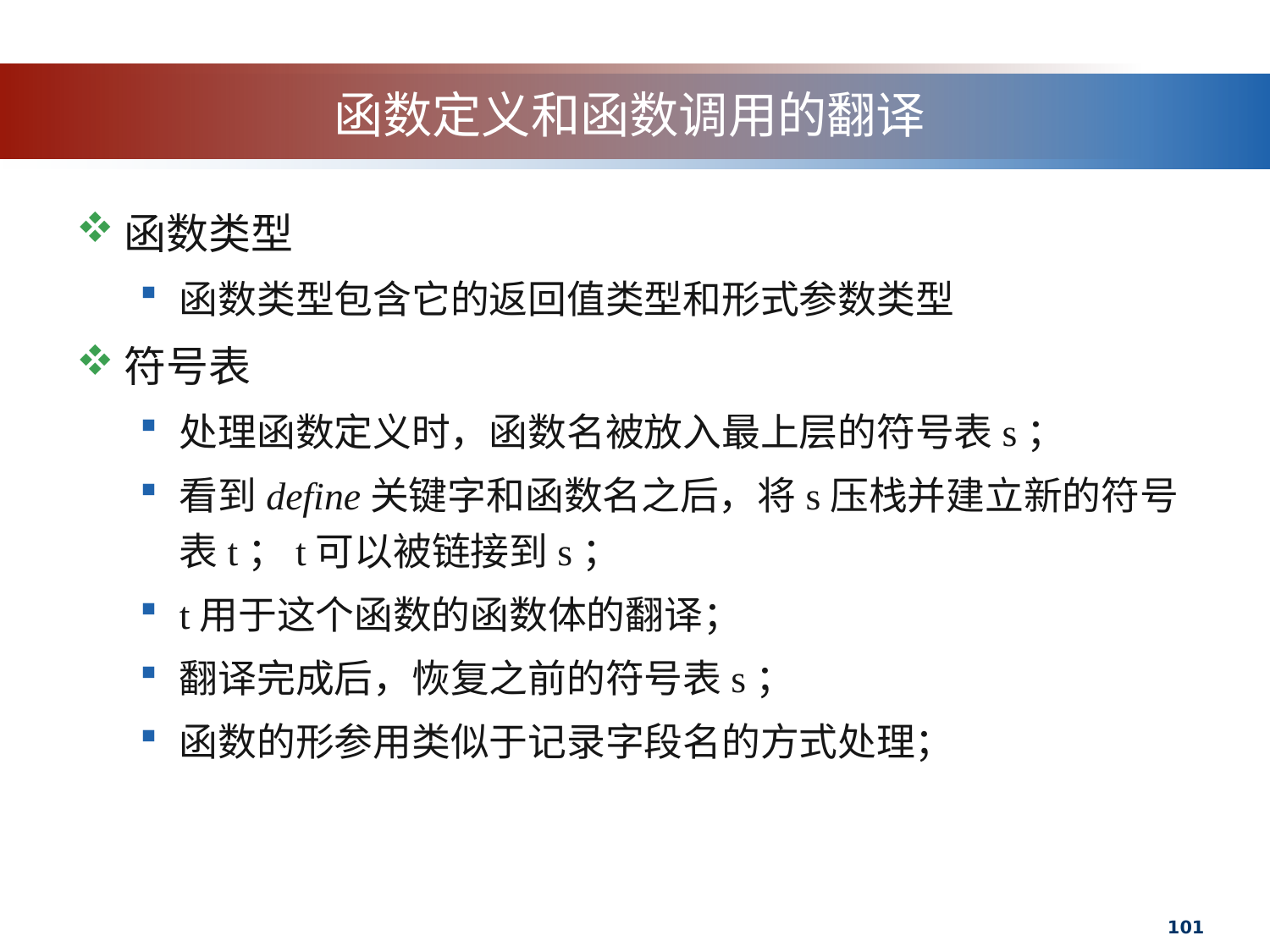

# 函数定义和函数调用的翻译
函数类型
函数类型包含它的返回值类型和形式参数类型
符号表
处理函数定义时，函数名被放入最上层的符号表s；
看到define关键字和函数名之后，将s压栈并建立新的符号表t；t可以被链接到s；
t用于这个函数的函数体的翻译；
翻译完成后，恢复之前的符号表s；
函数的形参用类似于记录字段名的方式处理；
101